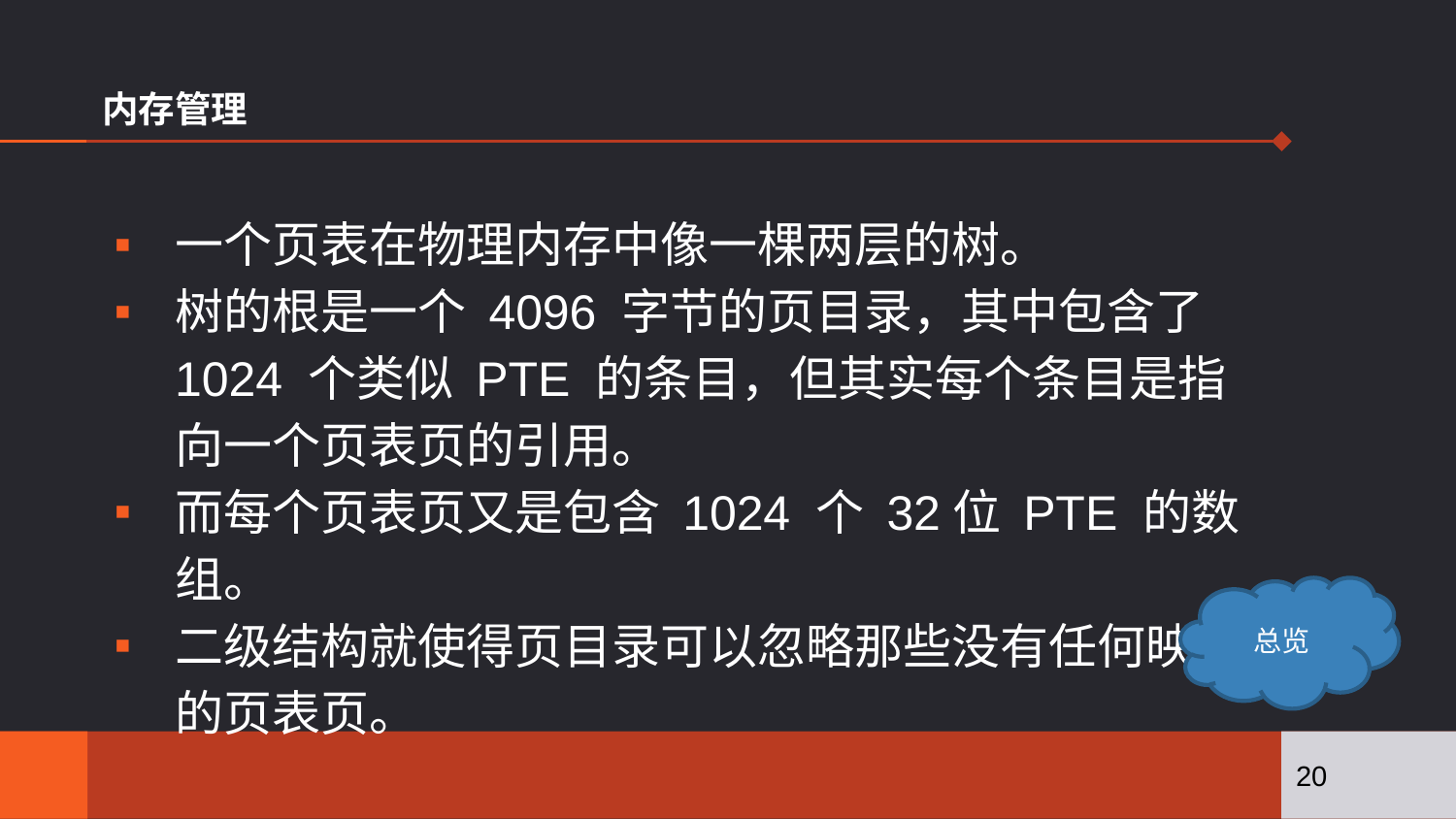

# 内存管理
一个页表在物理内存中像一棵两层的树。
树的根是一个 4096 字节的页目录，其中包含了 1024 个类似 PTE 的条目，但其实每个条目是指向一个页表页的引用。
而每个页表页又是包含 1024 个 32位 PTE 的数组。
二级结构就使得页目录可以忽略那些没有任何映射的页表页。
总览
20